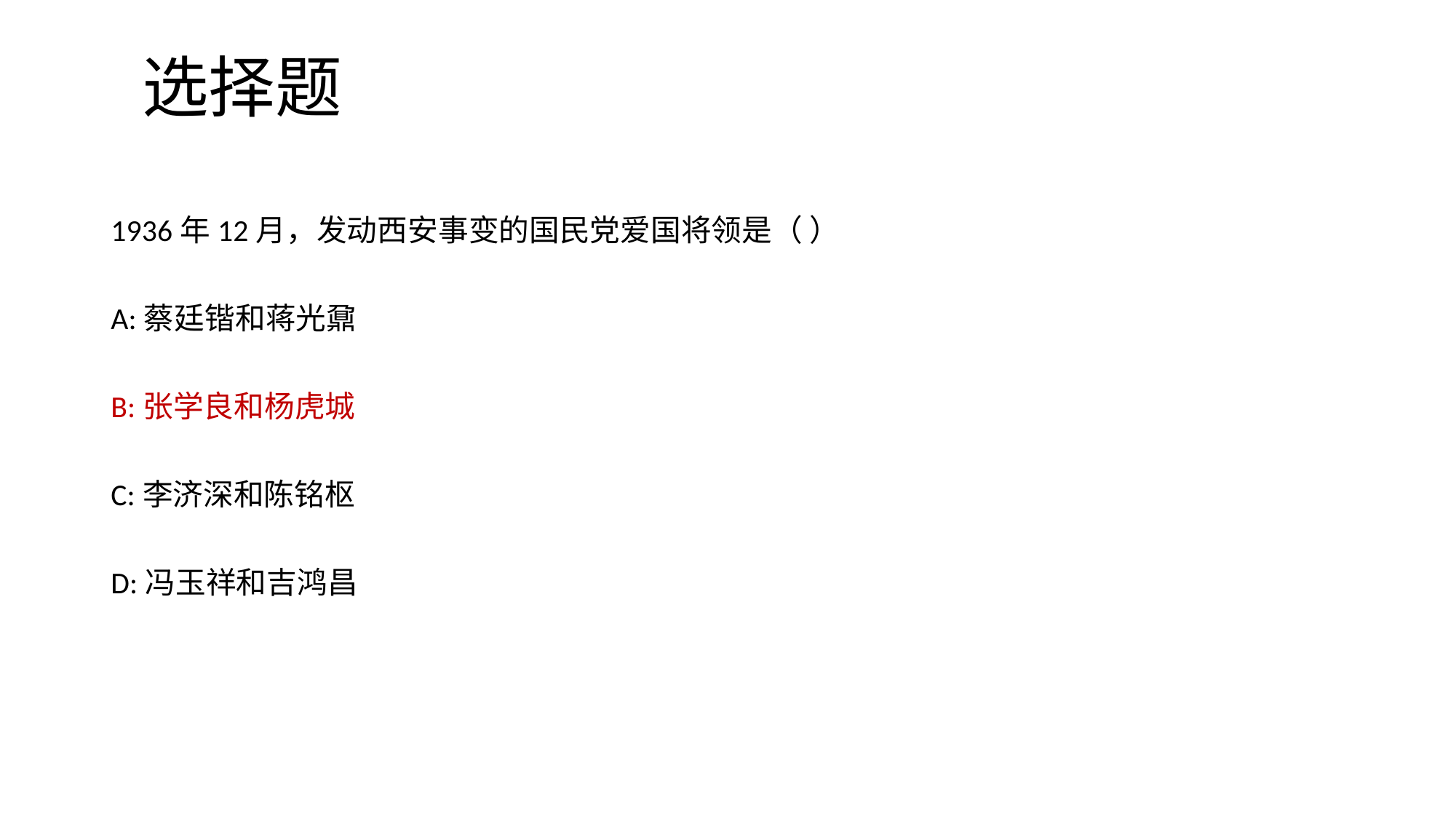

# 选择题
1936年12月，发动西安事变的国民党爱国将领是（ ）
A:蔡廷锴和蒋光鼐
B:张学良和杨虎城
C:李济深和陈铭枢
D:冯玉祥和吉鸿昌